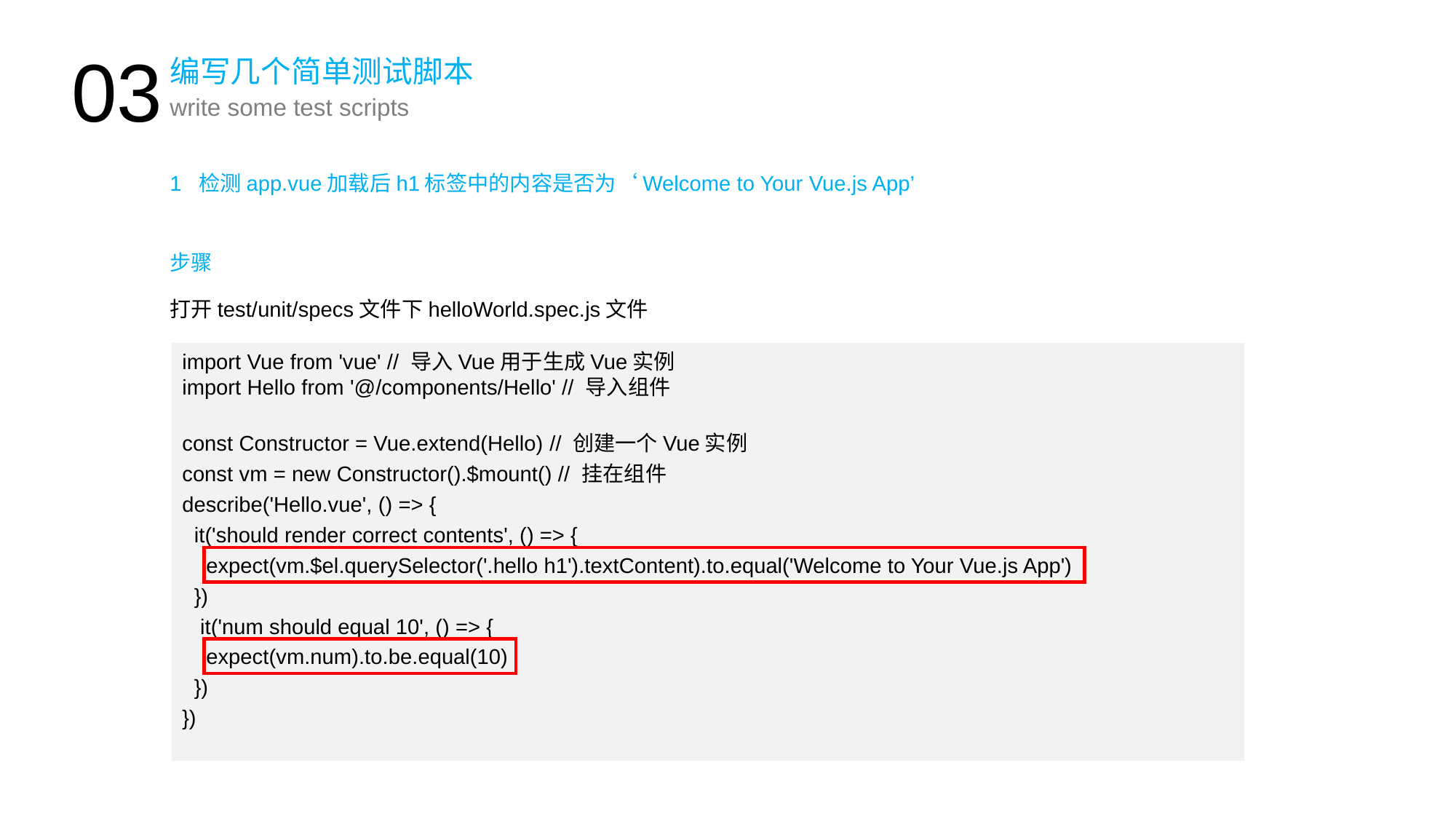

03
编写几个简单测试脚本
write some test scripts
1  检测app.vue加载后h1标签中的内容是否为‘Welcome to Your Vue.js App’
步骤
打开test/unit/specs文件下helloWorld.spec.js文件
import Vue from 'vue' // 导入Vue用于生成Vue实例
import Hello from '@/components/Hello' // 导入组件

const Constructor = Vue.extend(Hello) // 创建一个Vue实例
const vm = new Constructor().$mount() // 挂在组件
describe('Hello.vue', () => {
  it('should render correct contents', () => {
    expect(vm.$el.querySelector('.hello h1').textContent).to.equal('Welcome to Your Vue.js App')
  })
   it('num should equal 10', () => {
    expect(vm.num).to.be.equal(10)
  })
})